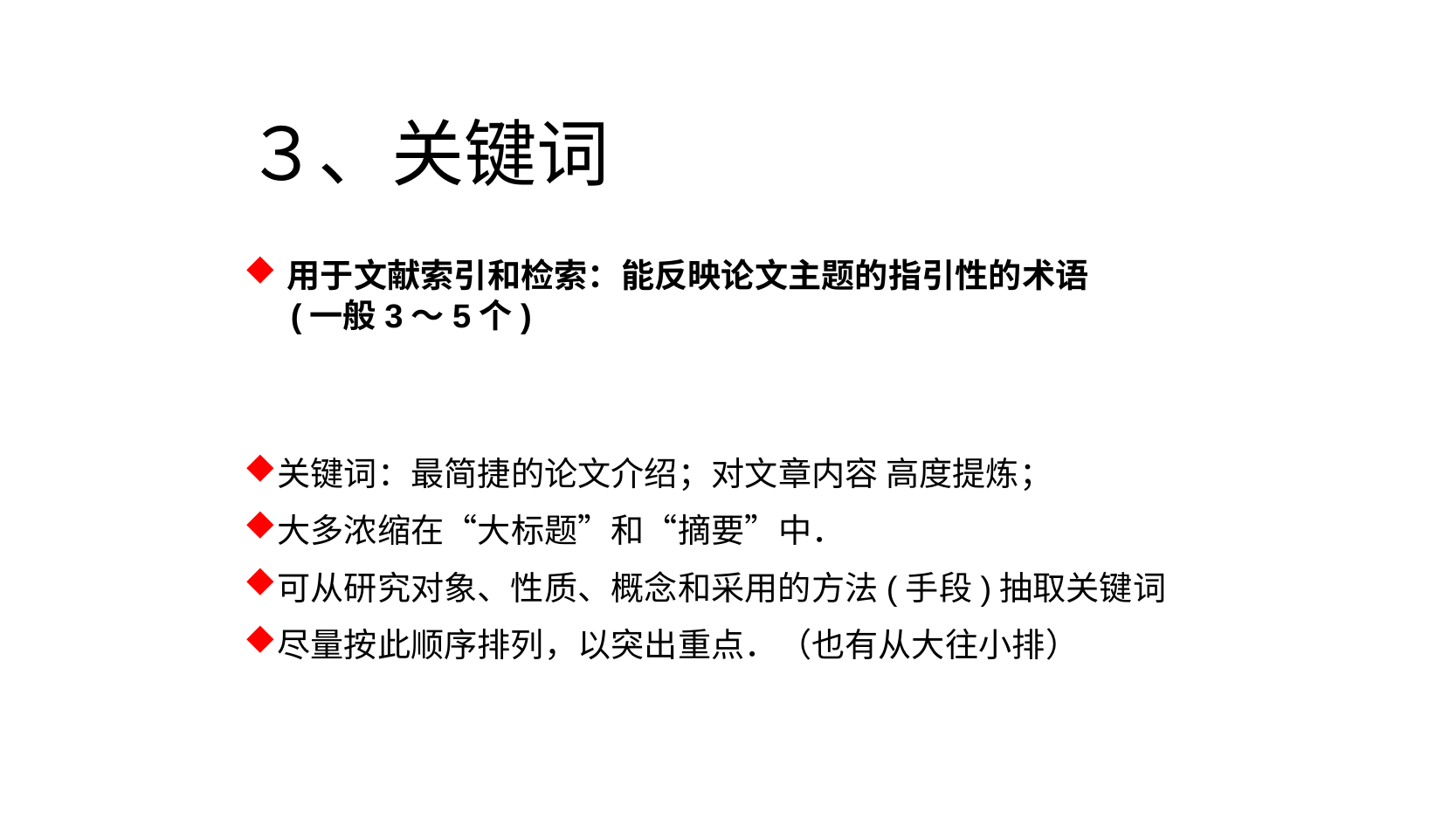

３、关键词
用于文献索引和检索：能反映论文主题的指引性的术语
     (一般3～5个)
关键词：最简捷的论文介绍；对文章内容 高度提炼；
大多浓缩在“大标题”和“摘要”中．
可从研究对象、性质、概念和采用的方法(手段)抽取关键词
尽量按此顺序排列，以突出重点．（也有从大往小排）